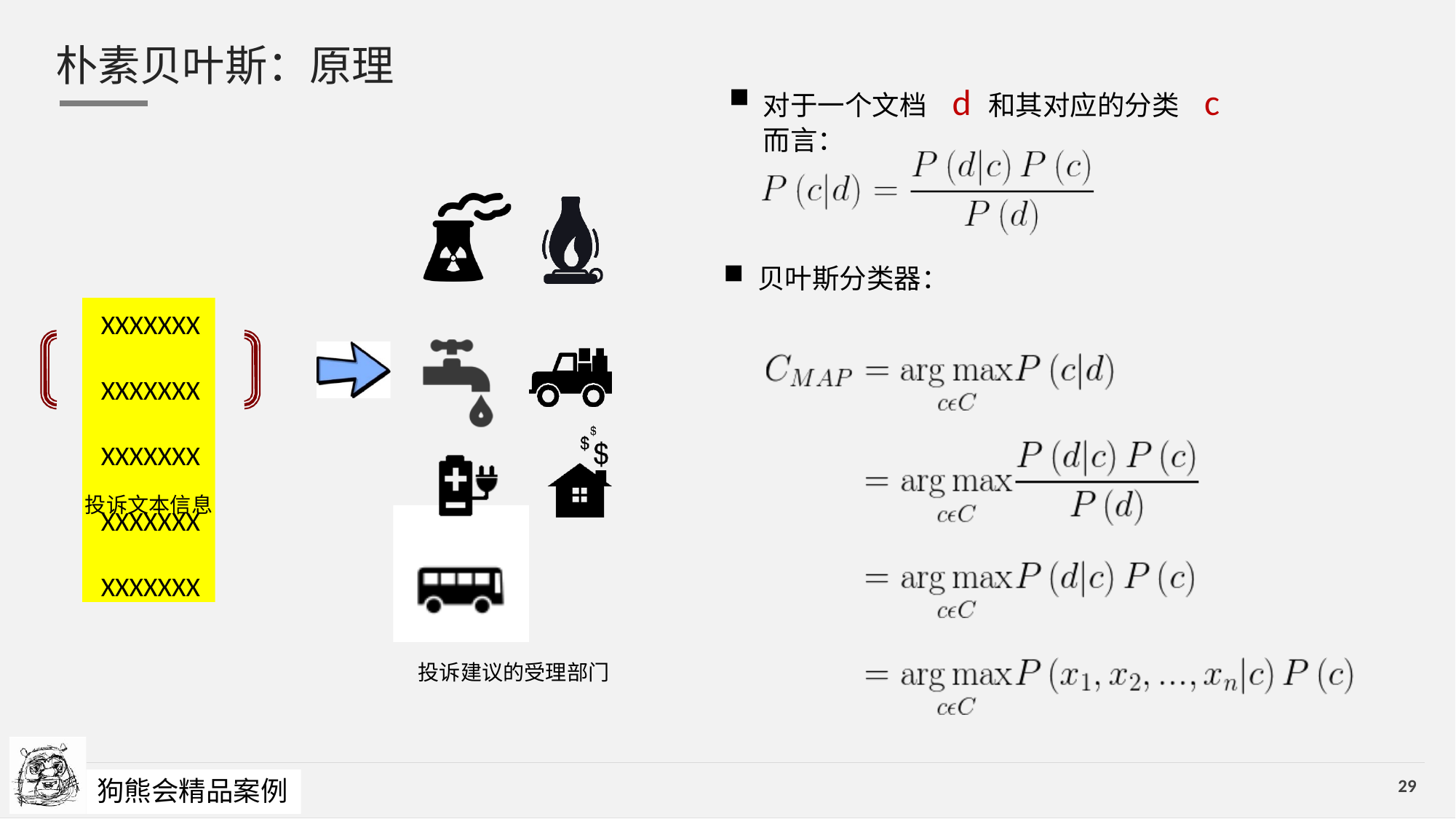

# 朴素贝叶斯：原理
对于一个文档 d 和其对应的分类 c 而言：

贝叶斯分类器：
XXXXXXX  XXXXXXX  XXXXXXX  XXXXXXX  XXXXXXX

投诉文本信息

投诉建议的受理部门

COMP

ANG LOGO OR NAME

狗熊会精品案例
29